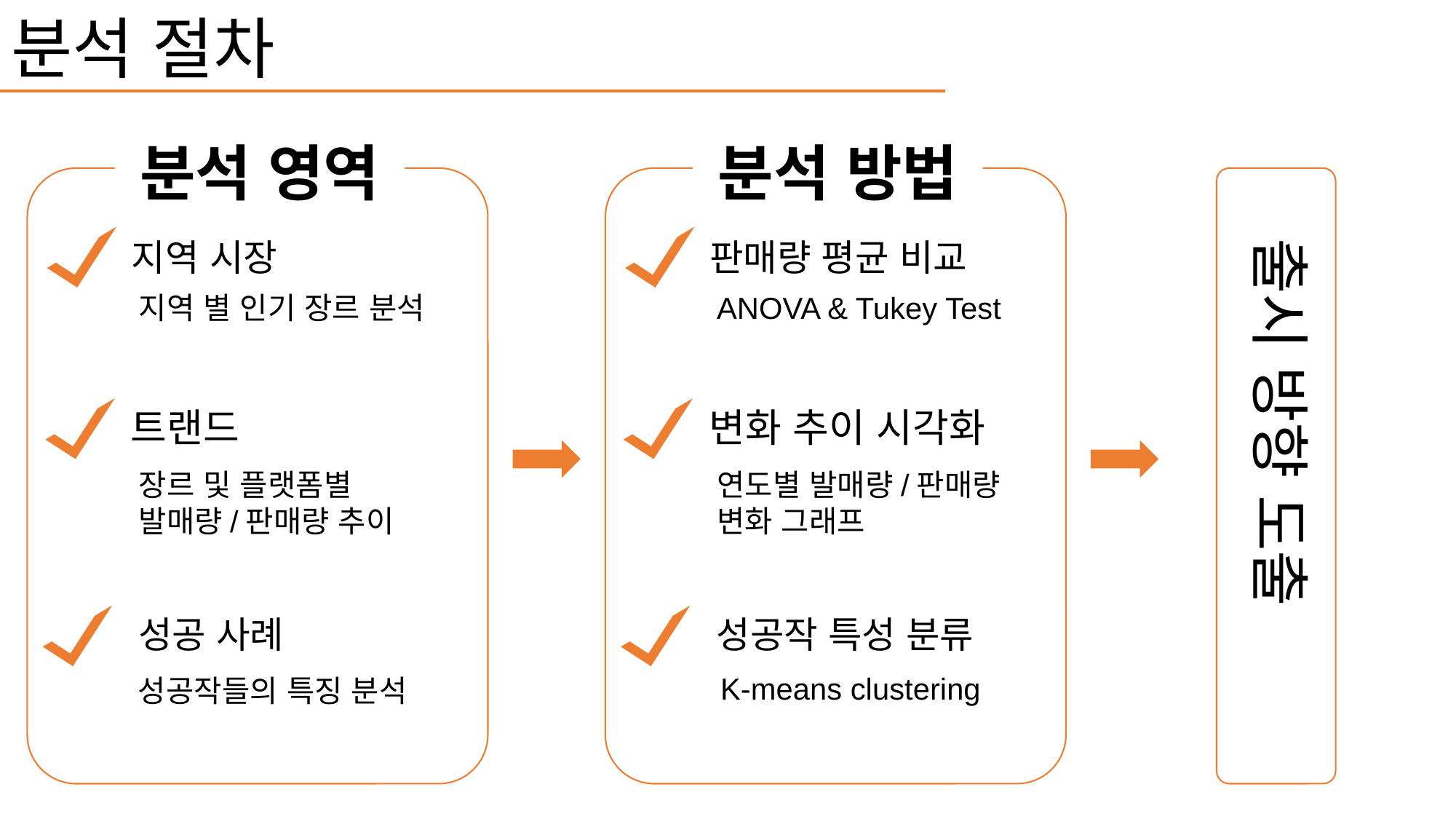

# 분석 절차
분석 영역
분석 방법

출시 방향 도출
지역 시장
판매량 평균 비교
지역 별 인기 장르 분석
ANOVA & Tukey Test

트랜드
변화 추이 시각화

장르 및 플랫폼별
발매량/판매량 추이
연도별 발매량/판매량 변화 그래프

성공 사례
성공작 특성 분류
K-means clustering
성공작들의 특징 분석